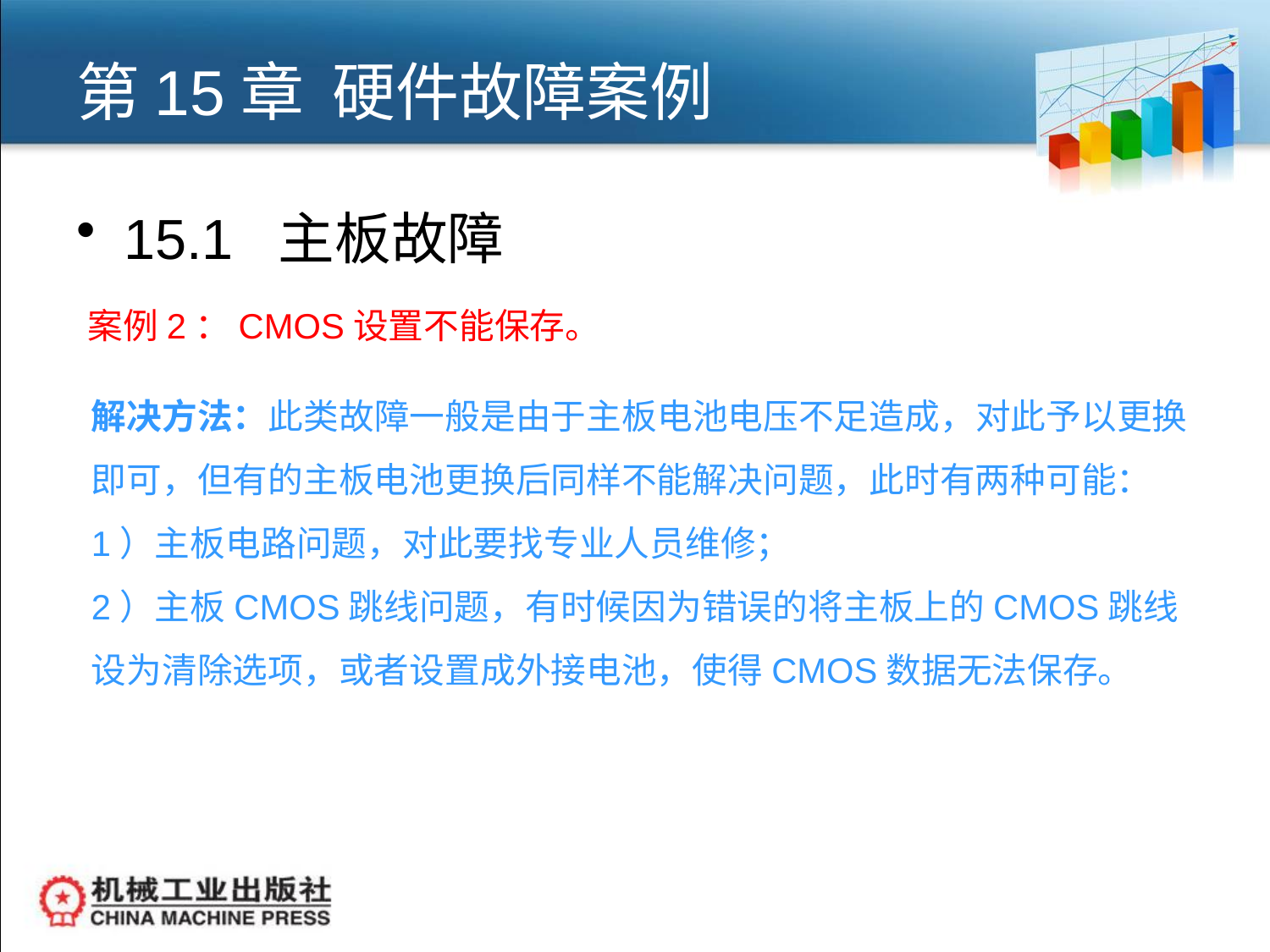

# 第15章  硬件故障案例
15.1  主板故障
案例2：CMOS设置不能保存。
解决方法：此类故障一般是由于主板电池电压不足造成，对此予以更换即可，但有的主板电池更换后同样不能解决问题，此时有两种可能：
1）主板电路问题，对此要找专业人员维修；
2）主板CMOS跳线问题，有时候因为错误的将主板上的CMOS跳线设为清除选项，或者设置成外接电池，使得CMOS数据无法保存。